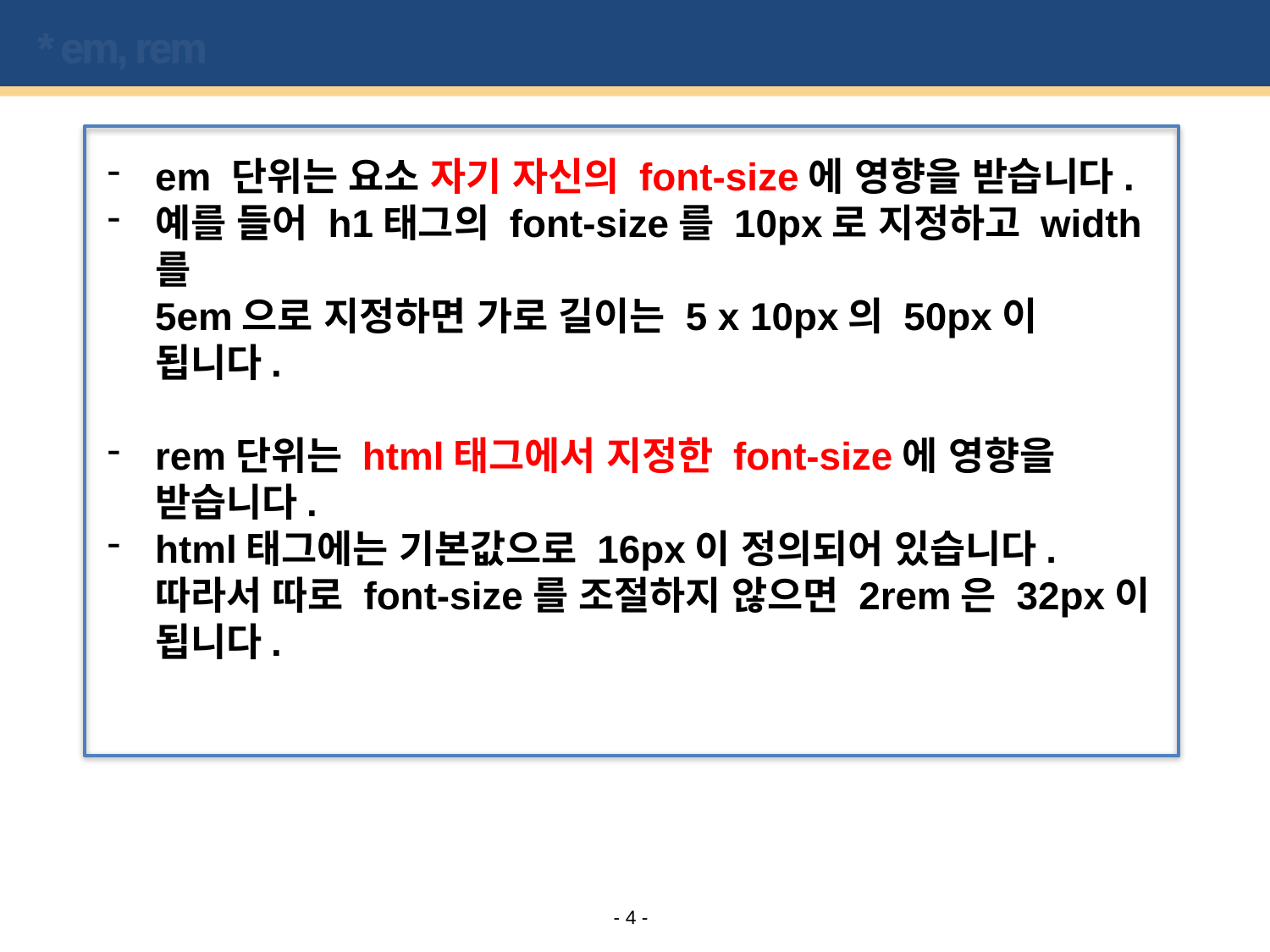

# * em, rem

em 단위는 요소 자기 자신의 font-size에 영향을 받습니다.
예를 들어 h1태그의 font-size를 10px로 지정하고 width를
5em으로 지정하면 가로 길이는 5 x 10px의 50px이 됩니다.

rem단위는 html태그에서 지정한 font-size에 영향을 받습니다.
html태그에는 기본값으로 16px이 정의되어 있습니다. 따라서 따로 font-size를 조절하지 않으면 2rem은 32px이 됩니다.